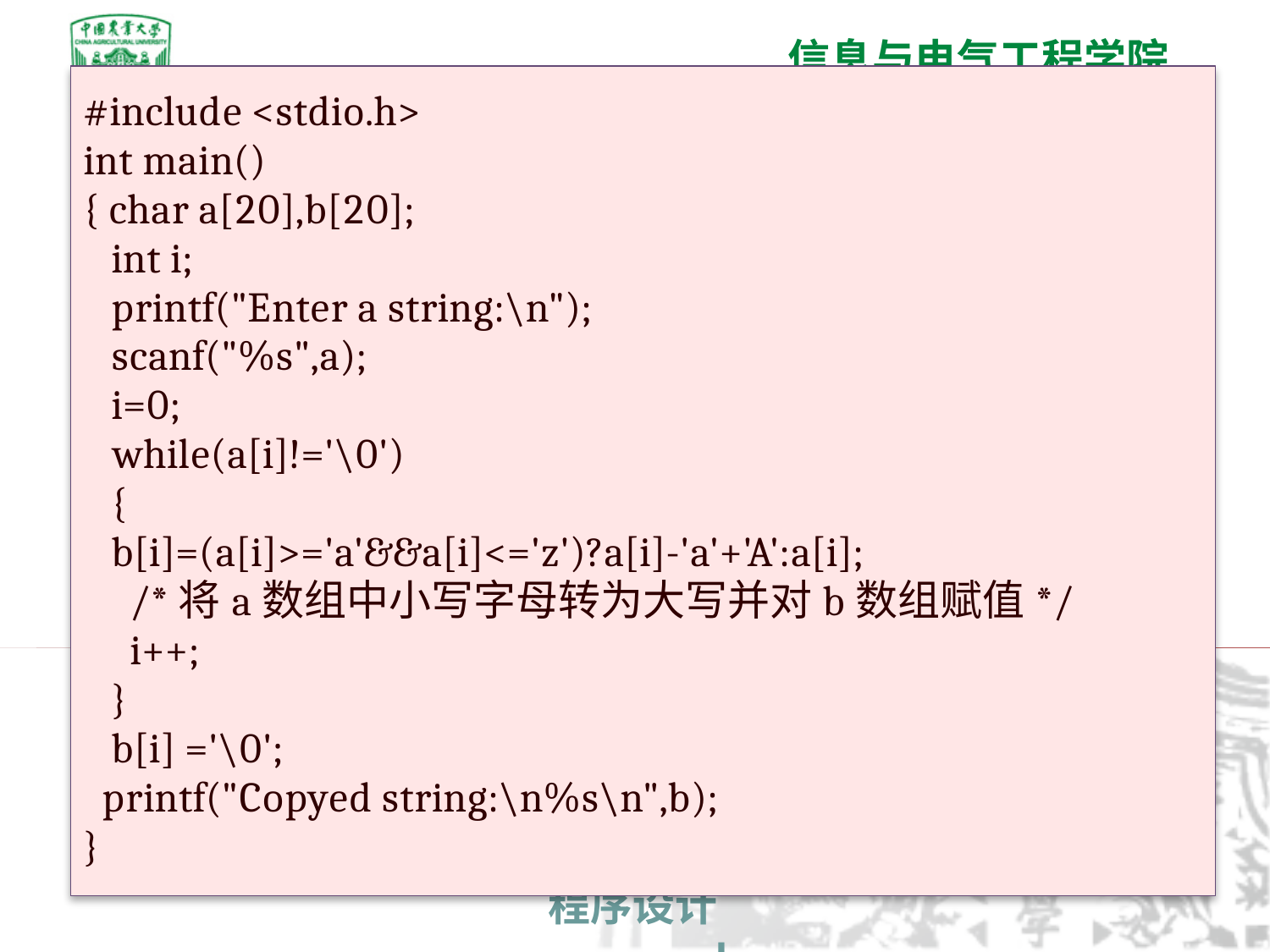

#include <stdio.h>
int main()
{ char a[20],b[20];
   int i;
   printf("Enter a string:\n");
   scanf("%s",a);
   i=0;
   while(a[i]!='\0')
   {
   b[i]=(a[i]>='a'&&a[i]<='z')?a[i]-'a'+'A':a[i];
     /*将a数组中小写字母转为大写并对b数组赋值*/
     i++;
   }
   b[i] ='\0';
  printf("Copyed string:\n%s\n",b);
}